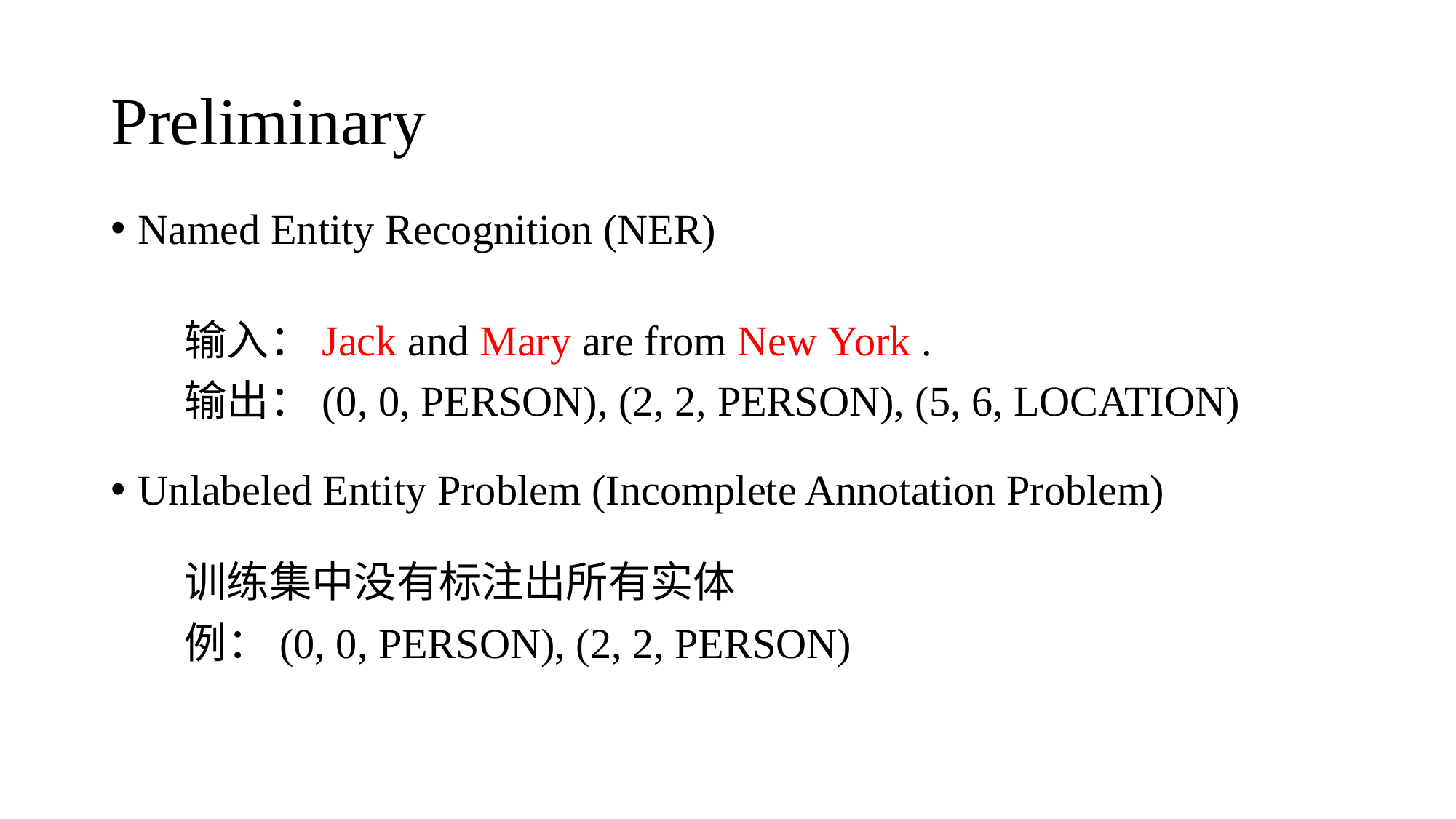

# Preliminary
Named Entity Recognition (NER)

输入：Jack and Mary are from New York .
输出：(0, 0, PERSON), (2, 2, PERSON), (5, 6, LOCATION)
Unlabeled Entity Problem (Incomplete Annotation Problem)
训练集中没有标注出所有实体
例：(0, 0, PERSON), (2, 2, PERSON)
19